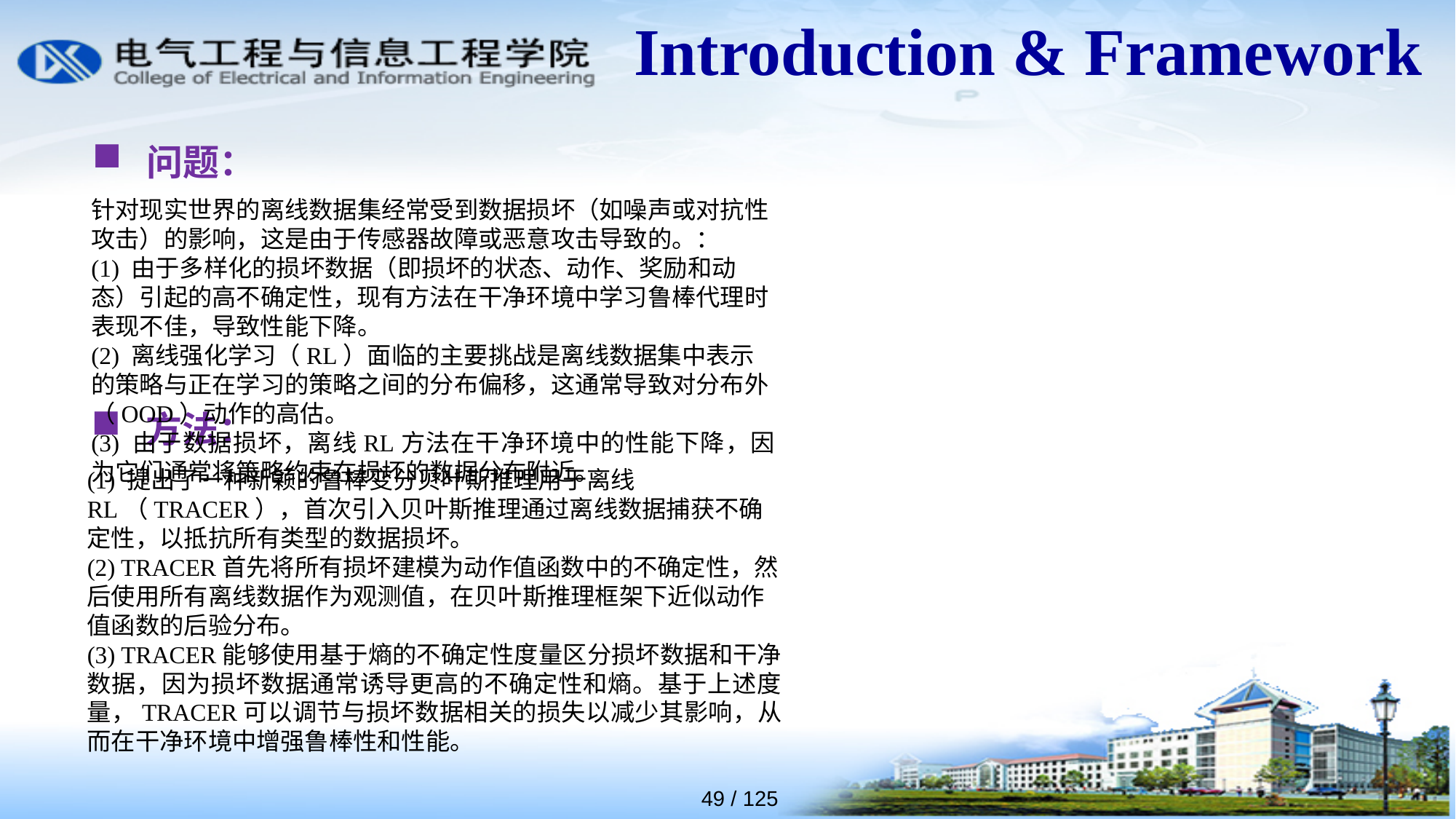

Introduction & Framework
问题：
针对现实世界的离线数据集经常受到数据损坏（如噪声或对抗性攻击）的影响，这是由于传感器故障或恶意攻击导致的。：
(1) 由于多样化的损坏数据（即损坏的状态、动作、奖励和动态）引起的高不确定性，现有方法在干净环境中学习鲁棒代理时表现不佳，导致性能下降。
(2) 离线强化学习（RL）面临的主要挑战是离线数据集中表示的策略与正在学习的策略之间的分布偏移，这通常导致对分布外（OOD）动作的高估。
(3) 由于数据损坏，离线RL方法在干净环境中的性能下降，因为它们通常将策略约束在损坏的数据分布附近。
方法：
(1) 提出了一种新颖的鲁棒变分贝叶斯推理用于离线RL（TRACER），首次引入贝叶斯推理通过离线数据捕获不确定性，以抵抗所有类型的数据损坏。
(2) TRACER首先将所有损坏建模为动作值函数中的不确定性，然后使用所有离线数据作为观测值，在贝叶斯推理框架下近似动作值函数的后验分布。
(3) TRACER能够使用基于熵的不确定性度量区分损坏数据和干净数据，因为损坏数据通常诱导更高的不确定性和熵。基于上述度量，TRACER可以调节与损坏数据相关的损失以减少其影响，从而在干净环境中增强鲁棒性和性能。
49 / 125